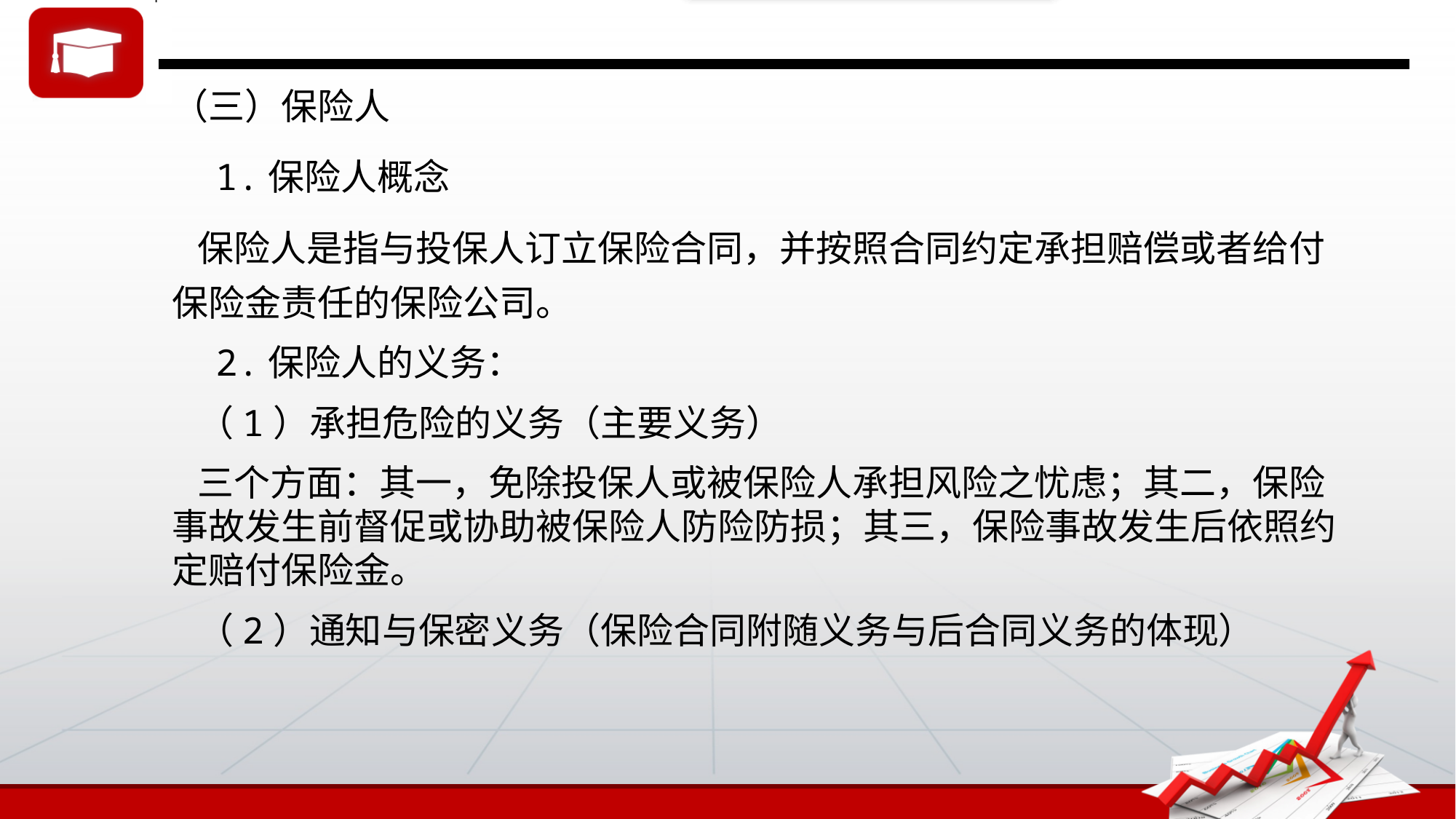

（三）保险人
  1.保险人概念
  保险人是指与投保人订立保险合同，并按照合同约定承担赔偿或者给付保险金责任的保险公司。
  2.保险人的义务：
  （1）承担危险的义务（主要义务）
  三个方面：其一，免除投保人或被保险人承担风险之忧虑；其二，保险事故发生前督促或协助被保险人防险防损；其三，保险事故发生后依照约定赔付保险金。
  （2）通知与保密义务（保险合同附随义务与后合同义务的体现）